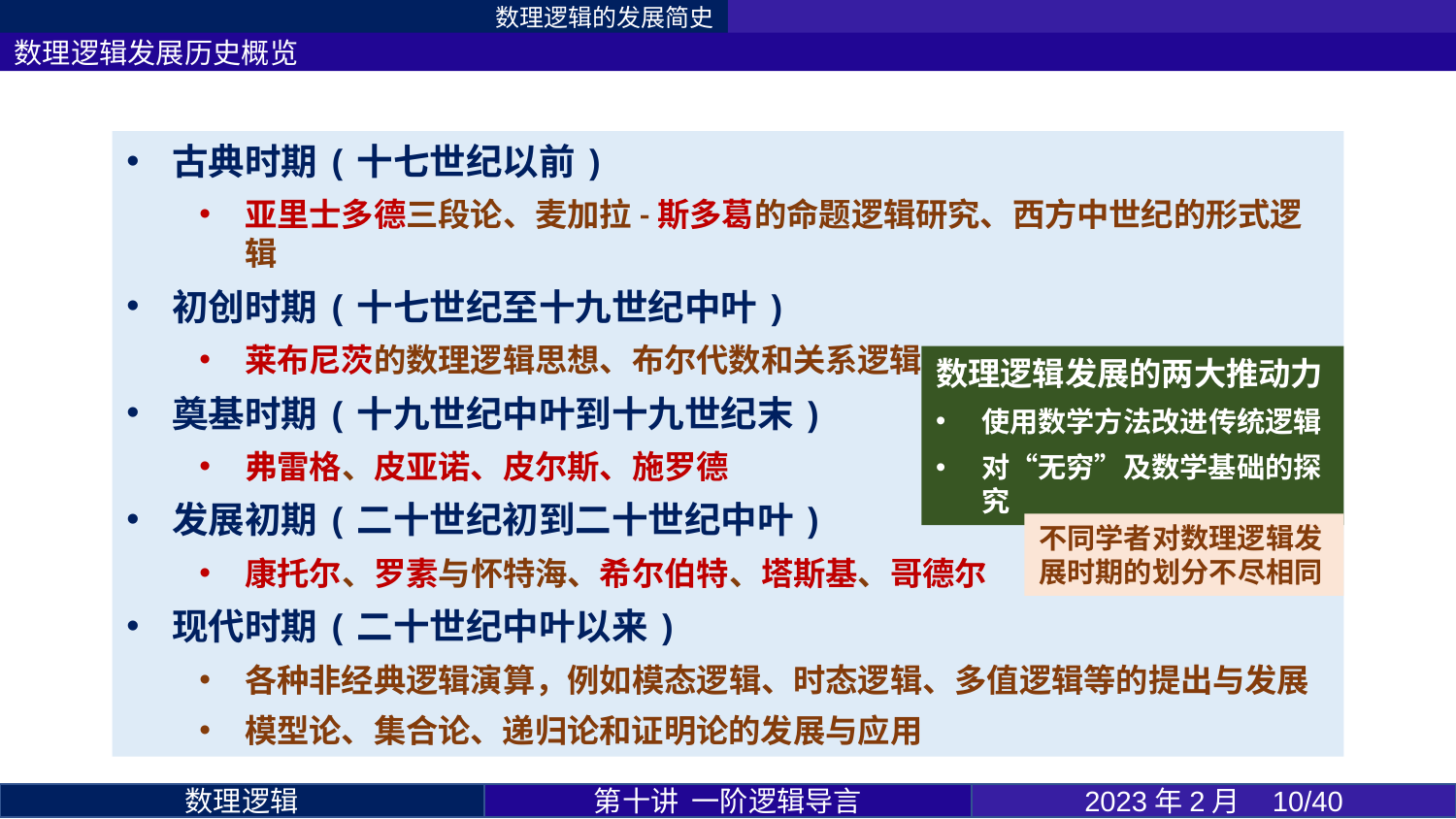

数理逻辑的发展简史
数理逻辑发展历史概览
古典时期(十七世纪以前)
亚里士多德三段论、麦加拉-斯多葛的命题逻辑研究、西方中世纪的形式逻辑
初创时期(十七世纪至十九世纪中叶)
莱布尼茨的数理逻辑思想、布尔代数和关系逻辑
奠基时期(十九世纪中叶到十九世纪末)
弗雷格、皮亚诺、皮尔斯、施罗德
发展初期(二十世纪初到二十世纪中叶)
康托尔、罗素与怀特海、希尔伯特、塔斯基、哥德尔
现代时期(二十世纪中叶以来)
各种非经典逻辑演算，例如模态逻辑、时态逻辑、多值逻辑等的提出与发展
模型论、集合论、递归论和证明论的发展与应用
数理逻辑发展的两大推动力
使用数学方法改进传统逻辑
对“无穷”及数学基础的探究
不同学者对数理逻辑发展时期的划分不尽相同
第十讲  一阶逻辑导言
2023年2月    10/40
数理逻辑